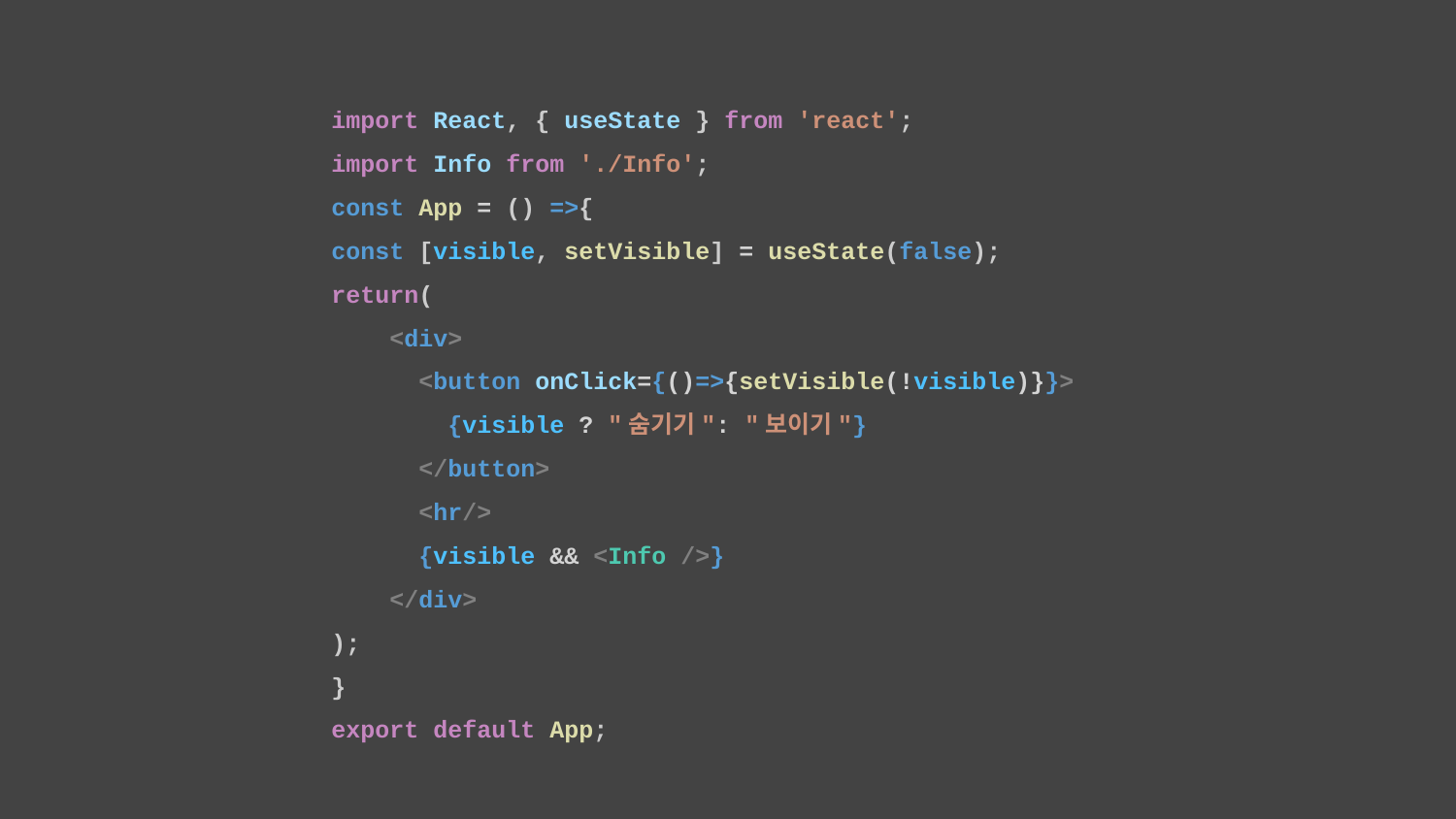

import React, { useState } from 'react';
import Info from './Info';
const App = () =>{
const [visible, setVisible] = useState(false);
return(
    <div>
      <button onClick={()=>{setVisible(!visible)}}>
        {visible ? "숨기기": "보이기"}
      </button>
      <hr/>
      {visible && <Info />}
    </div>
);
}
export default App;